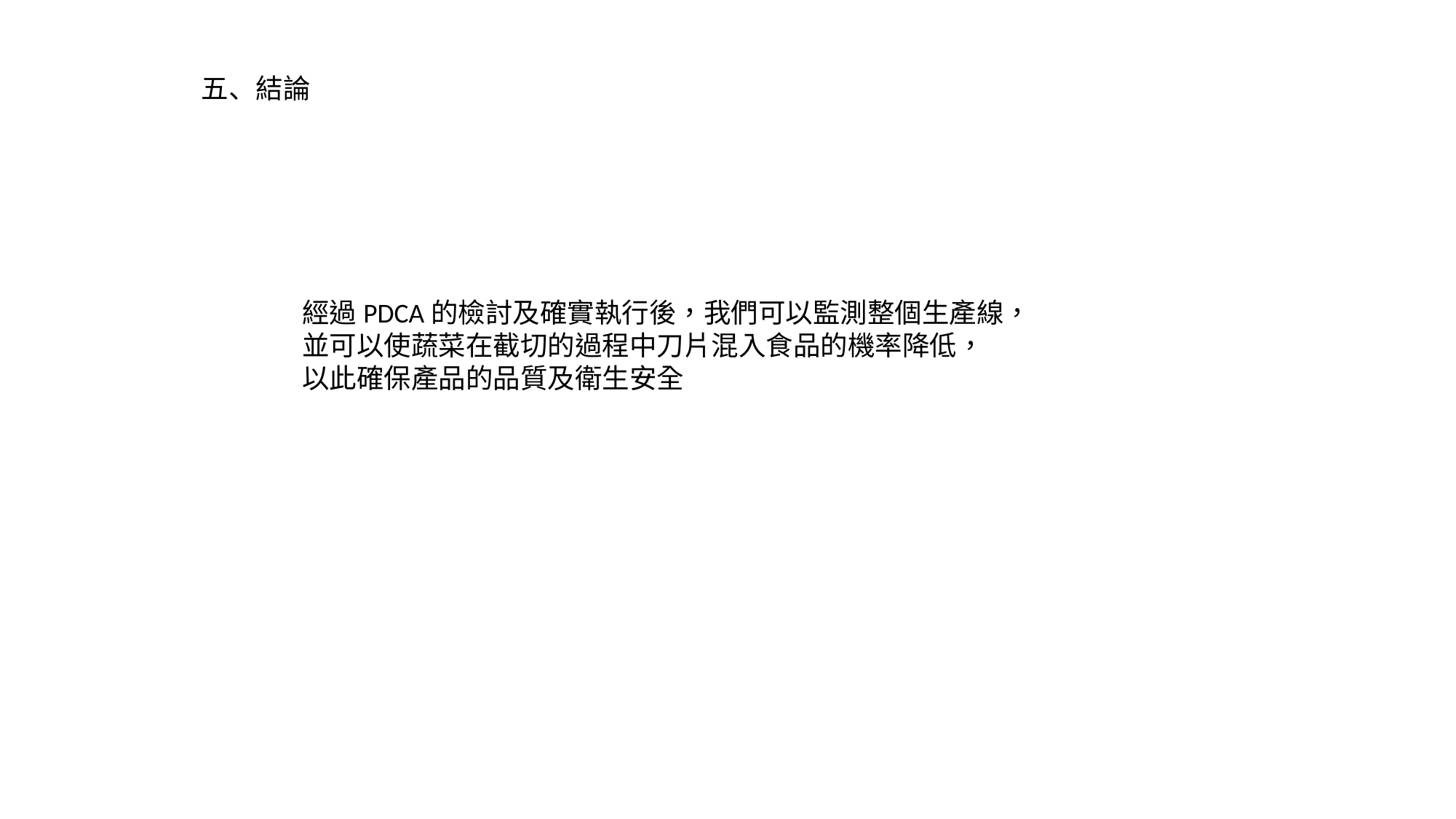

五、結論
經過PDCA的檢討及確實執行後，我們可以監測整個生產線，並可以使蔬菜在截切的過程中刀片混入食品的機率降低，以此確保產品的品質及衛生安全